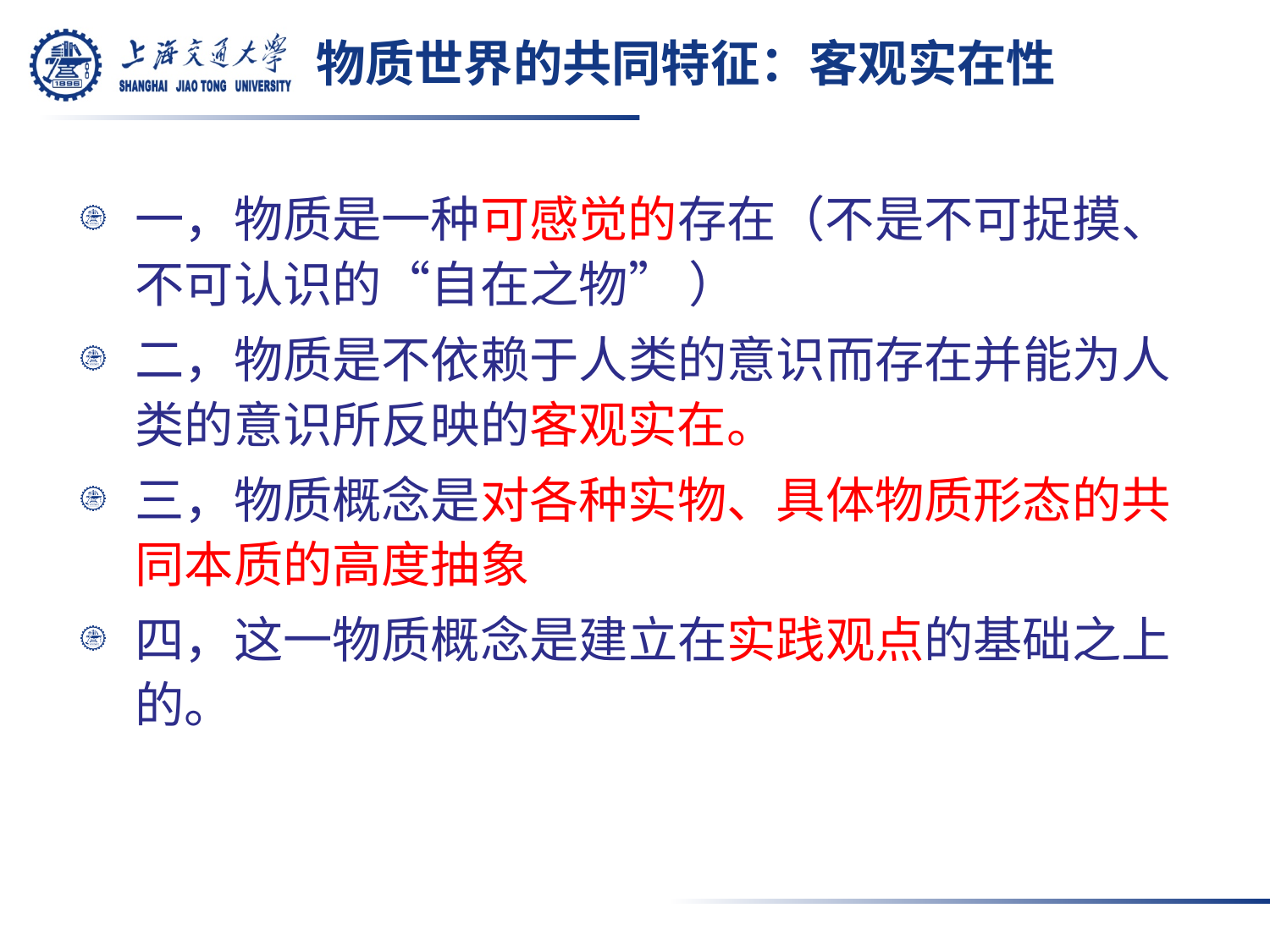

# 物质世界的共同特征：客观实在性
一，物质是一种可感觉的存在（不是不可捉摸、不可认识的“自在之物” ）
二，物质是不依赖于人类的意识而存在并能为人类的意识所反映的客观实在。
三，物质概念是对各种实物、具体物质形态的共同本质的高度抽象
四，这一物质概念是建立在实践观点的基础之上的。